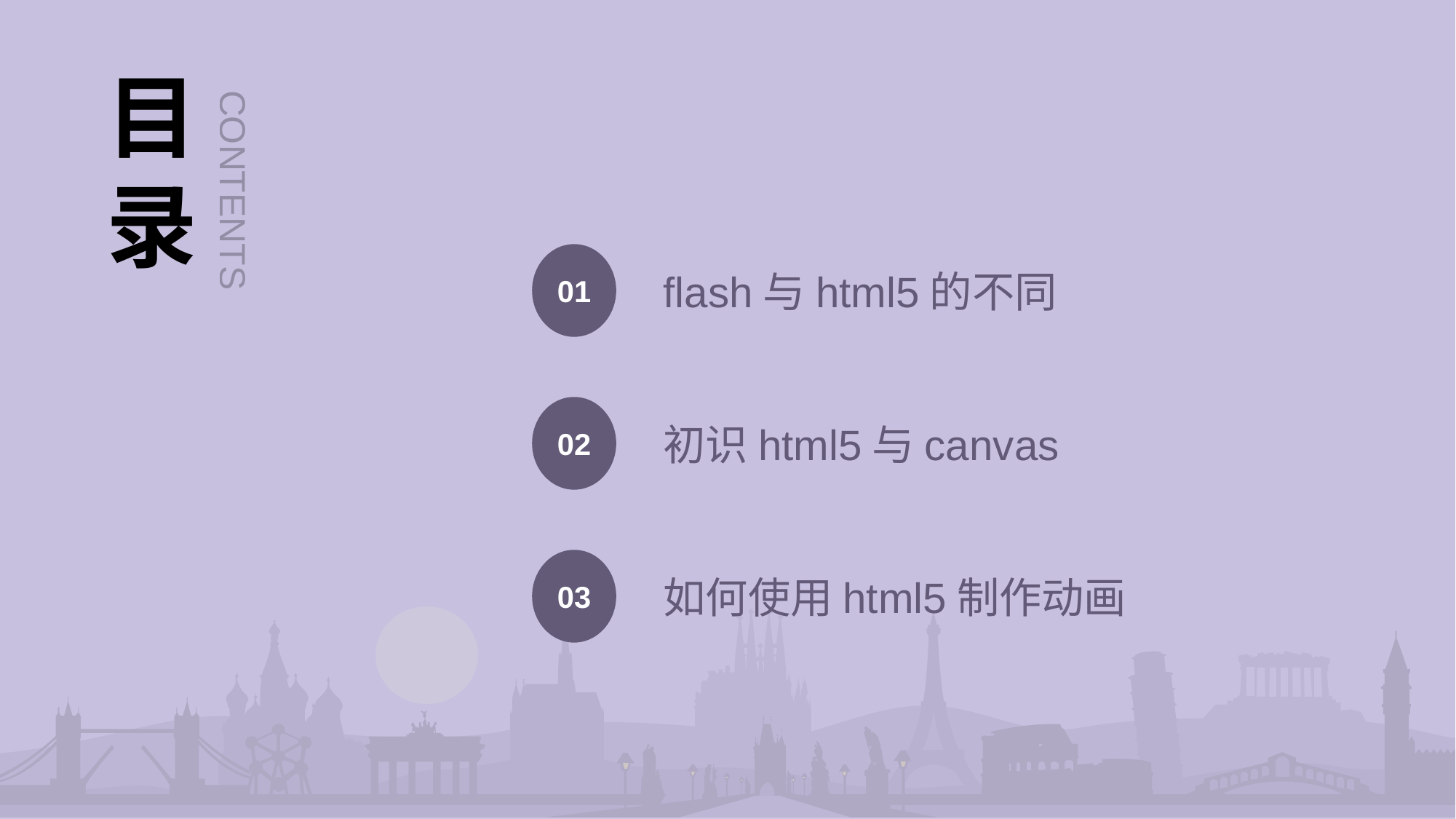

目
录
CONTENTS
flash与html5的不同
01
02
初识html5与canvas
如何使用html5制作动画
03